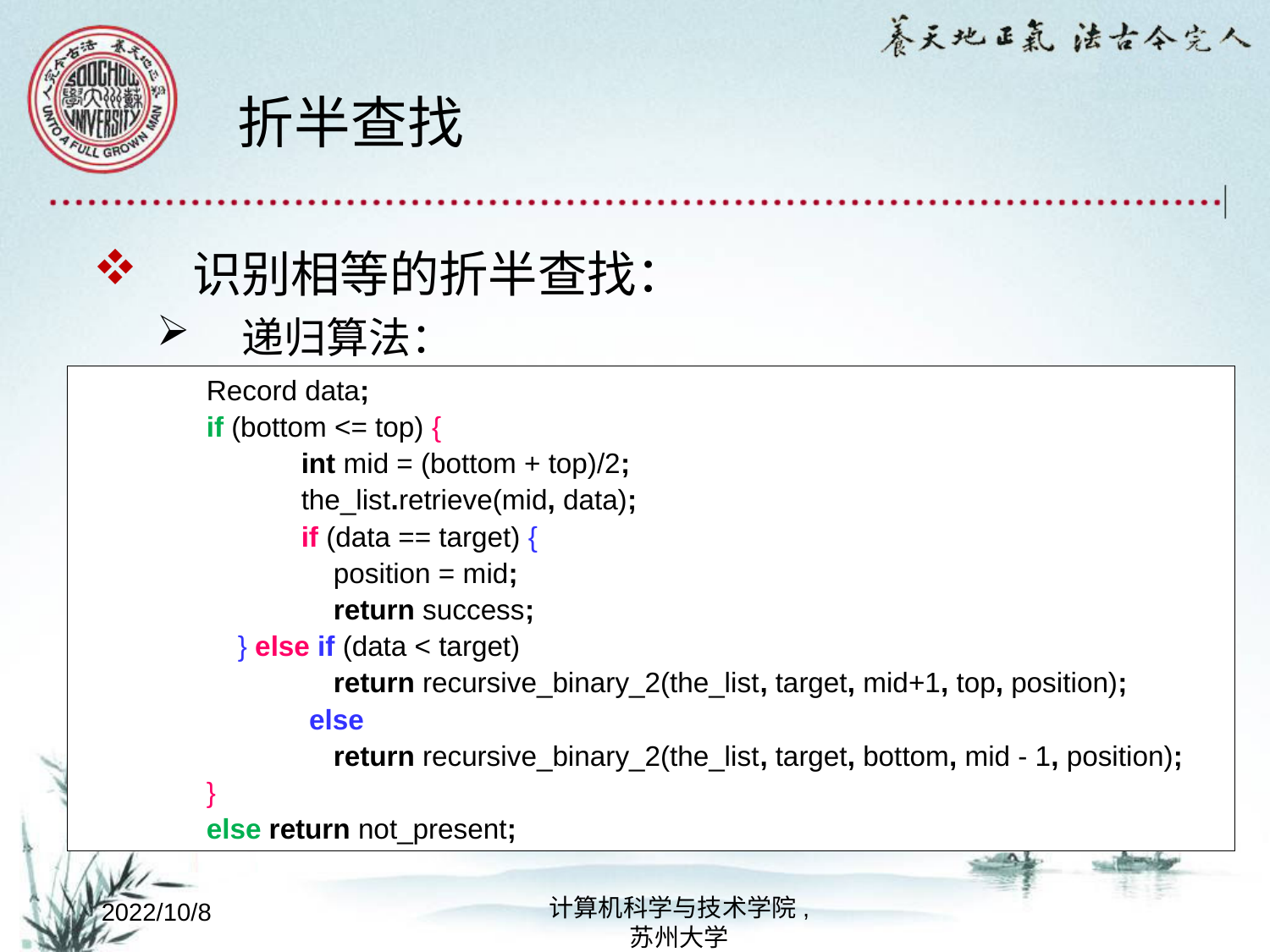

# 折半查找
识别相等的折半查找：
递归算法：
	Record data;
	if (bottom <= top) {
	    int mid = (bottom + top)/2;
	    the_list.retrieve(mid, data);
	    if (data == target) {
	position = mid;
	return success;
	    } else if (data < target)
	return recursive_binary_2(the_list, target, mid+1, top, position);
	     else
	return recursive_binary_2(the_list, target, bottom, mid - 1, position);
    	}
	else return not_present;
计算机科学与技术学院,
苏州大学
2022/10/8